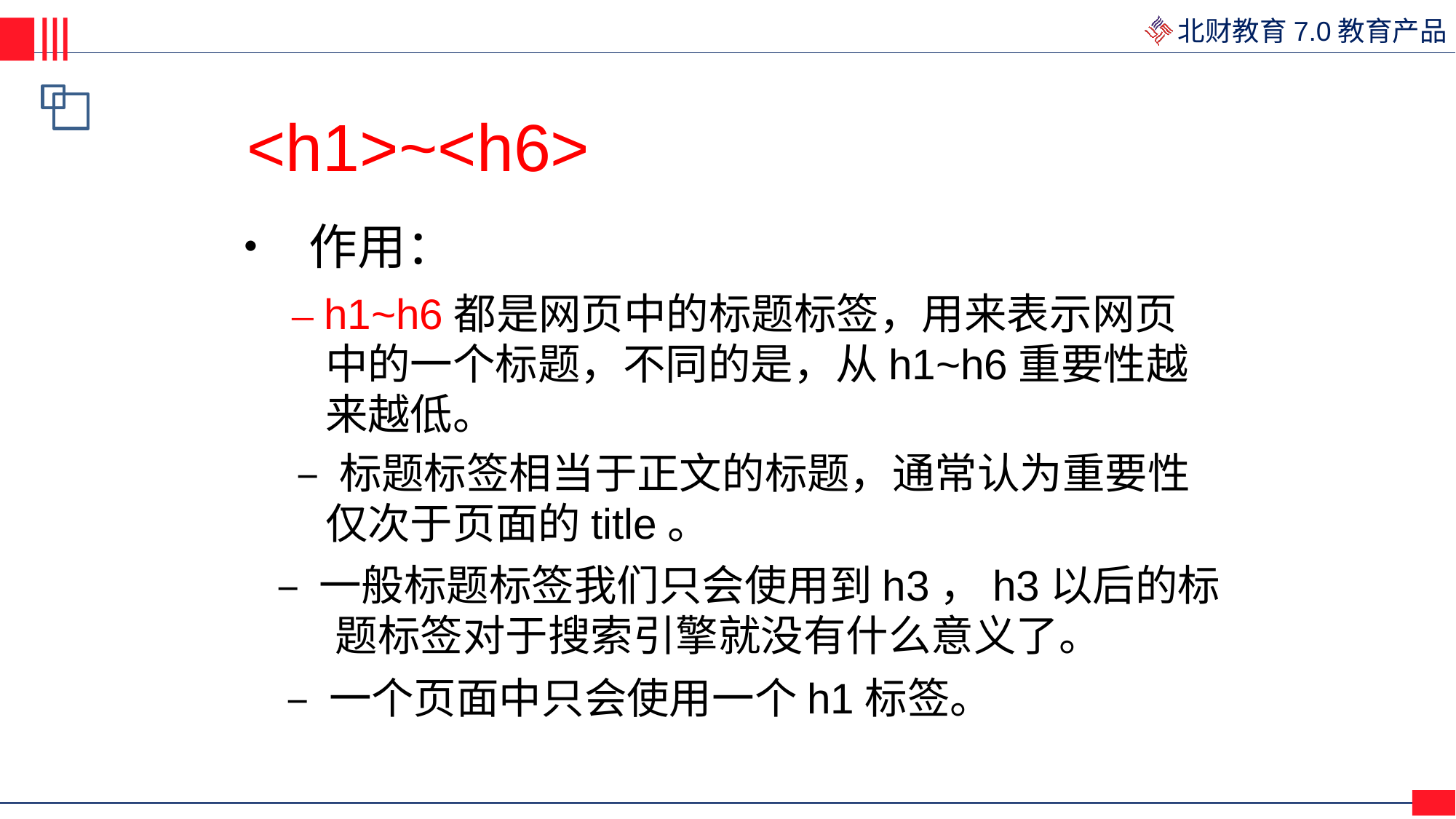

<h1>~<h6>
•  作用：
– h1~h6都是网页中的标题标签，用来表示网页
	中的一个标题，不同的是，从h1~h6重要性越
	来越低。
– 标题标签相当于正文的标题，通常认为重要性
仅次于页面的title。
– 一般标题标签我们只会使用到h3，h3以后的标
题标签对于搜索引擎就没有什么意义了。
– 一个页面中只会使用一个h1标签。